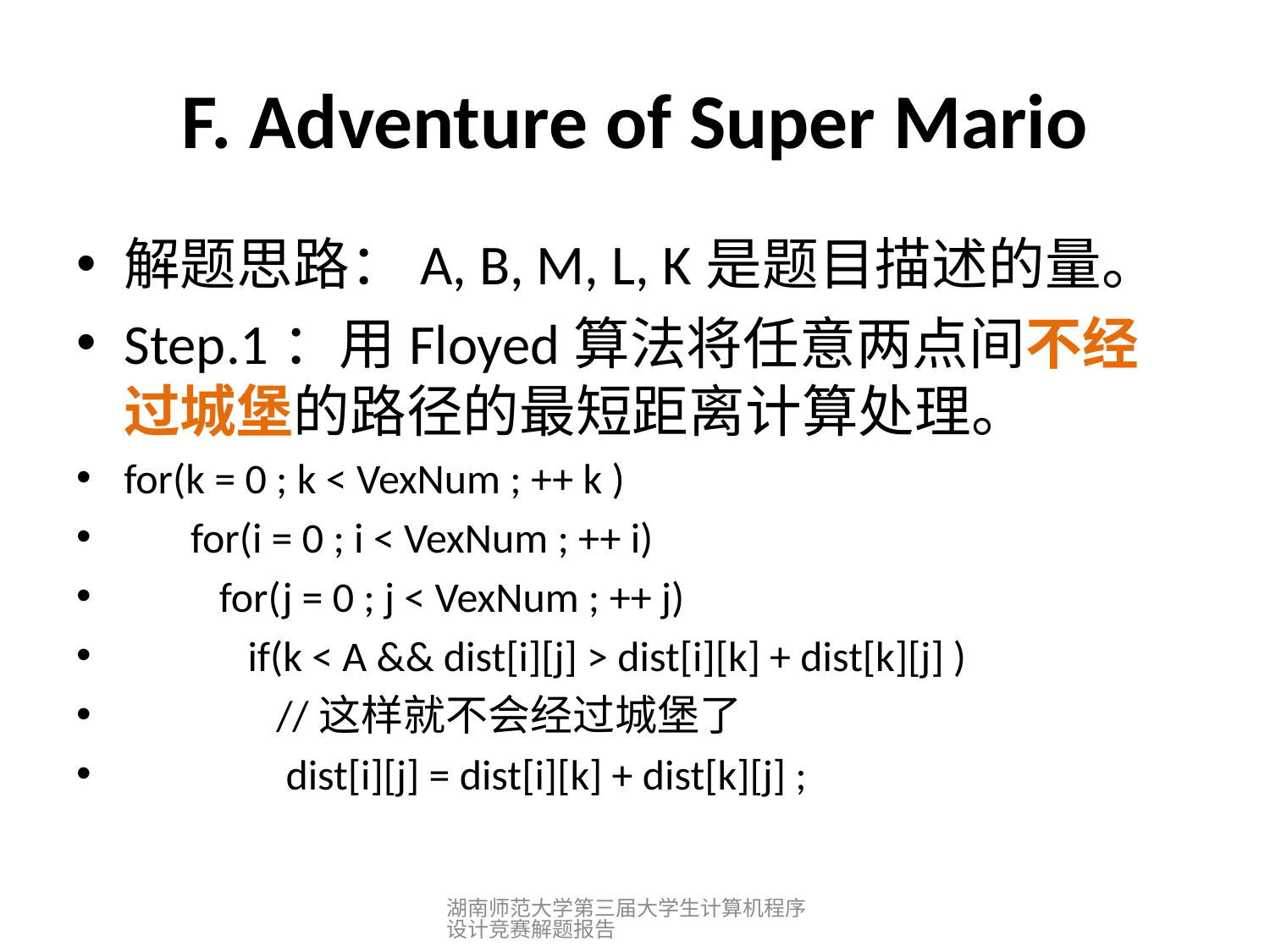

# F. Adventure of Super Mario
解题思路：A, B, M, L, K是题目描述的量。
Step.1：用Floyed算法将任意两点间不经过城堡的路径的最短距离计算处理。
for(k = 0 ; k < VexNum ; ++ k )
       for(i = 0 ; i < VexNum ; ++ i)
          for(j = 0 ; j < VexNum ; ++ j)
             if(k < A && dist[i][j] > dist[i][k] + dist[k][j] )
                //这样就不会经过城堡了
                 dist[i][j] = dist[i][k] + dist[k][j] ;
湖南师范大学第三届大学生计算机程序设计竞赛解题报告